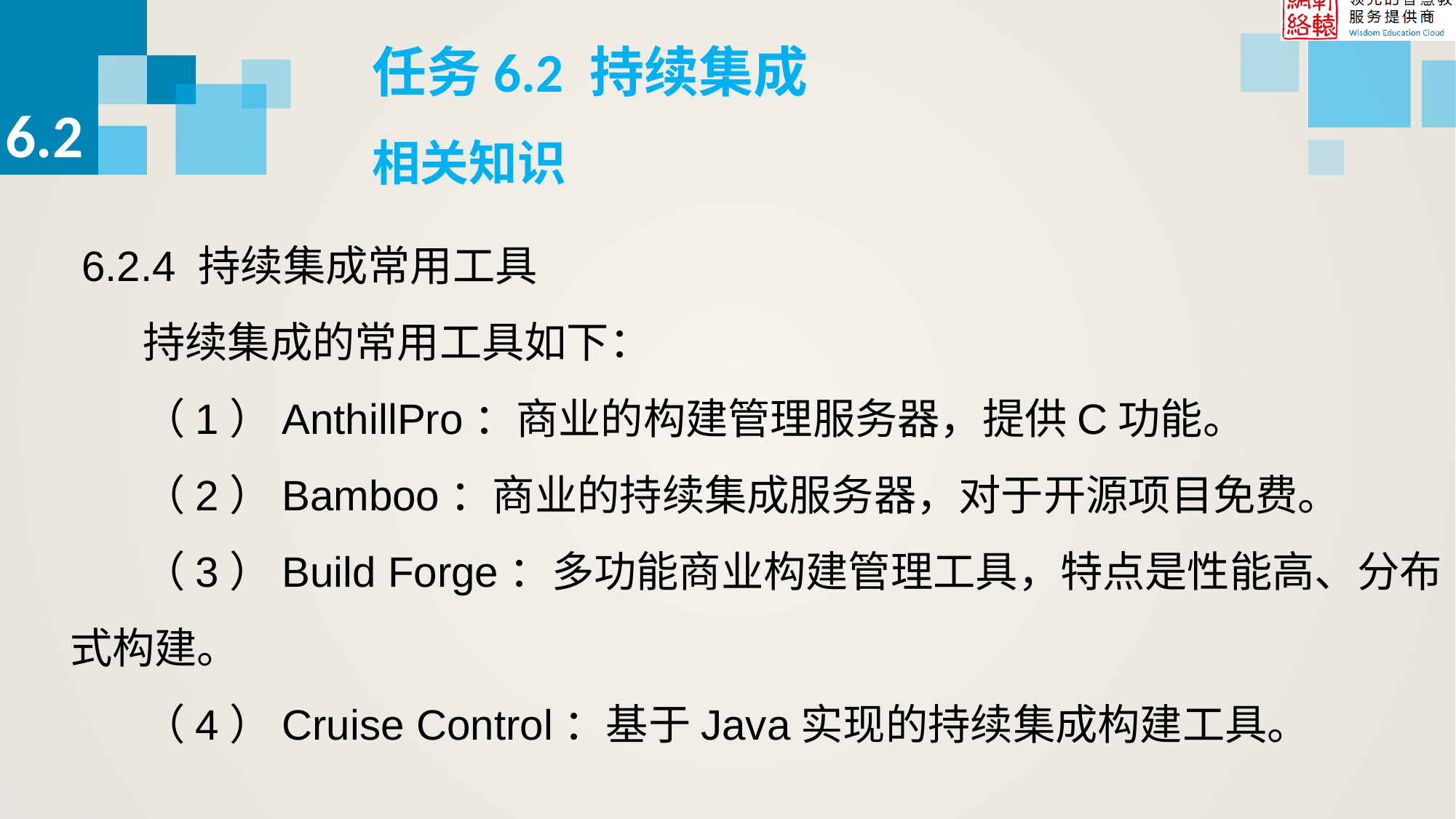

任务6.2 持续集成
6.2
相关知识
 6.2.4 持续集成常用工具
持续集成的常用工具如下：
（1）AnthillPro：商业的构建管理服务器，提供C功能。
（2）Bamboo：商业的持续集成服务器，对于开源项目免费。
（3）Build Forge：多功能商业构建管理工具，特点是性能高、分布式构建。
（4）Cruise Control：基于Java实现的持续集成构建工具。